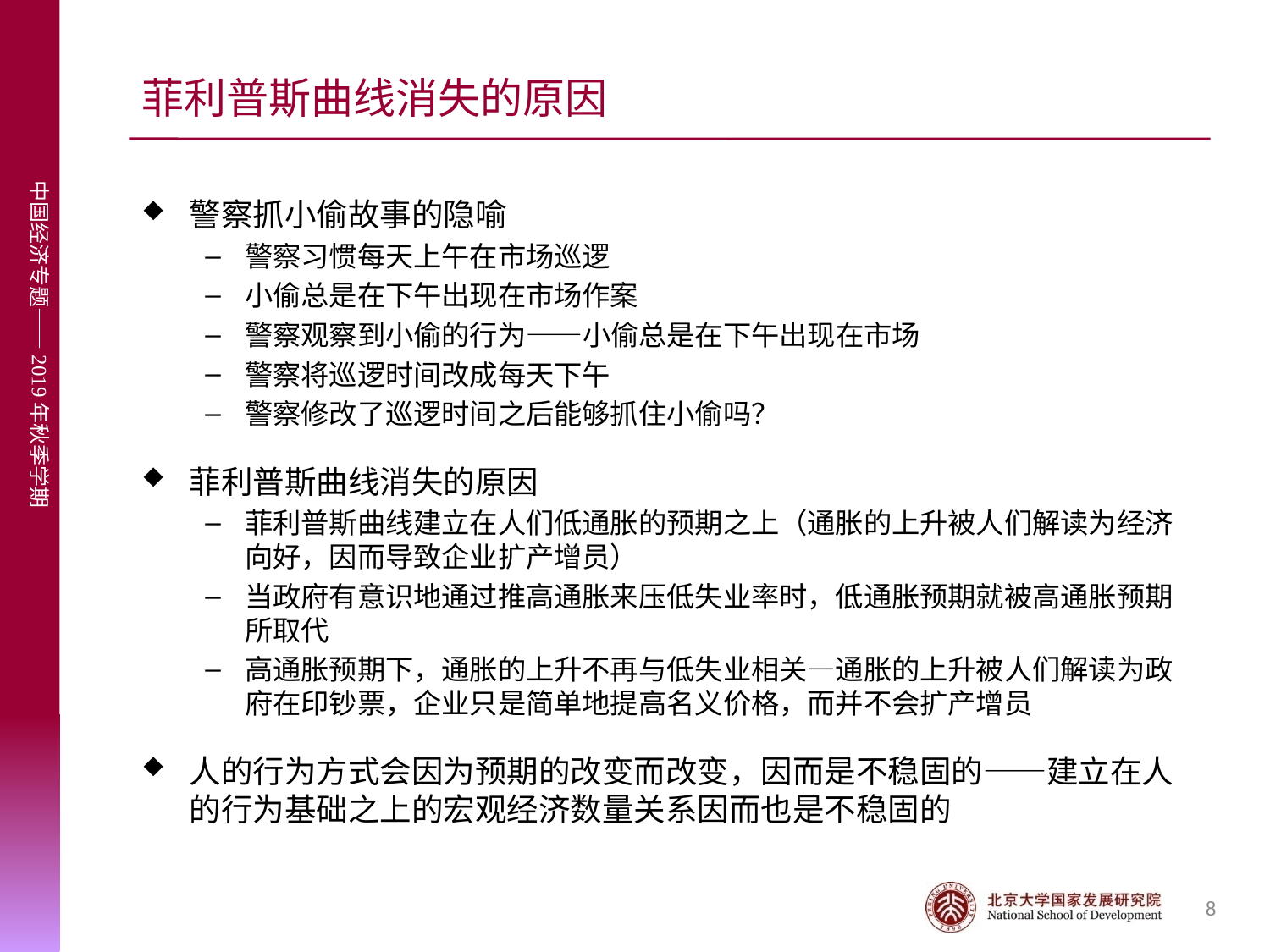

# 菲利普斯曲线消失的原因
警察抓小偷故事的隐喻
警察习惯每天上午在市场巡逻
小偷总是在下午出现在市场作案
警察观察到小偷的行为——小偷总是在下午出现在市场
警察将巡逻时间改成每天下午
警察修改了巡逻时间之后能够抓住小偷吗？
菲利普斯曲线消失的原因
菲利普斯曲线建立在人们低通胀的预期之上（通胀的上升被人们解读为经济向好，因而导致企业扩产增员）
当政府有意识地通过推高通胀来压低失业率时，低通胀预期就被高通胀预期所取代
高通胀预期下，通胀的上升不再与低失业相关—通胀的上升被人们解读为政府在印钞票，企业只是简单地提高名义价格，而并不会扩产增员
人的行为方式会因为预期的改变而改变，因而是不稳固的——建立在人的行为基础之上的宏观经济数量关系因而也是不稳固的
8